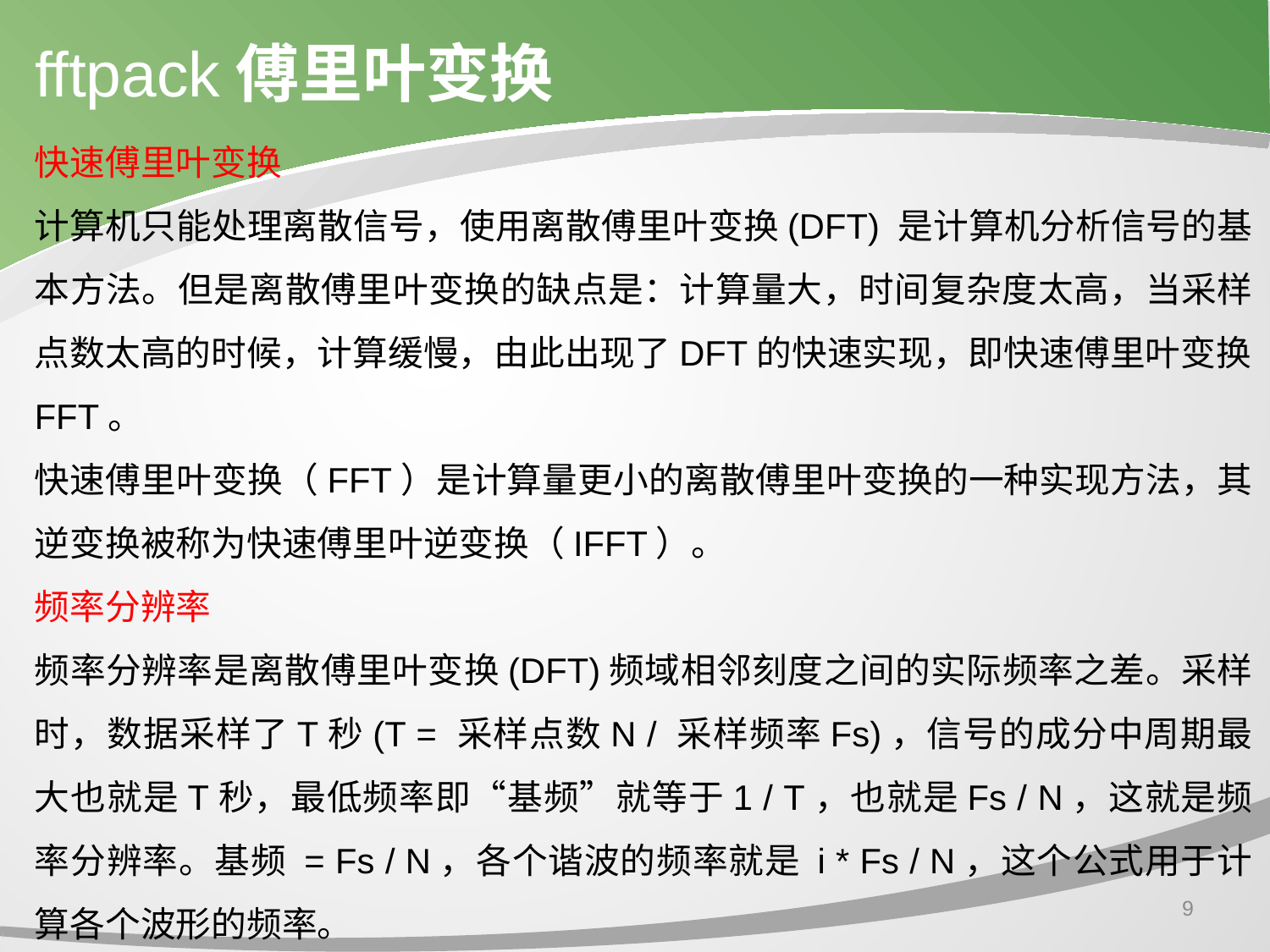

# fftpack傅里叶变换
快速傅里叶变换
计算机只能处理离散信号，使用离散傅里叶变换(DFT) 是计算机分析信号的基本方法。但是离散傅里叶变换的缺点是：计算量大，时间复杂度太高，当采样点数太高的时候，计算缓慢，由此出现了DFT的快速实现，即快速傅里叶变换FFT。
快速傅里叶变换（FFT）是计算量更小的离散傅里叶变换的一种实现方法，其逆变换被称为快速傅里叶逆变换（IFFT）。
频率分辨率
频率分辨率是离散傅里叶变换(DFT)频域相邻刻度之间的实际频率之差。采样时，数据采样了T秒(T = 采样点数N / 采样频率Fs)，信号的成分中周期最大也就是T秒，最低频率即“基频”就等于1 / T，也就是Fs / N，这就是频率分辨率。基频 = Fs / N，各个谐波的频率就是 i * Fs / N，这个公式用于计算各个波形的频率。

9